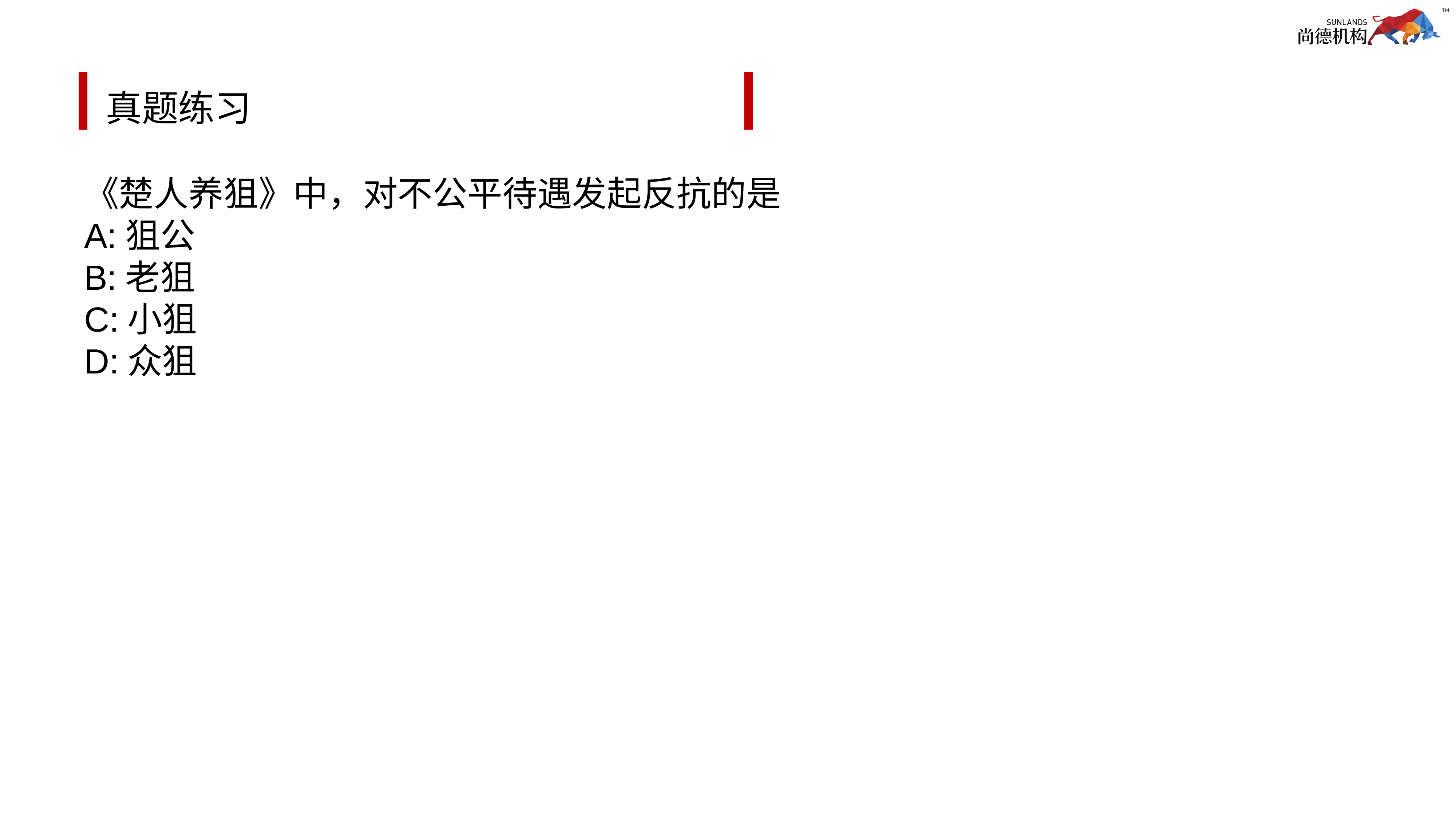

# 真题练习
《楚人养狙》中，对不公平待遇发起反抗的是
A:狙公
B:老狙
C:小狙
D:众狙